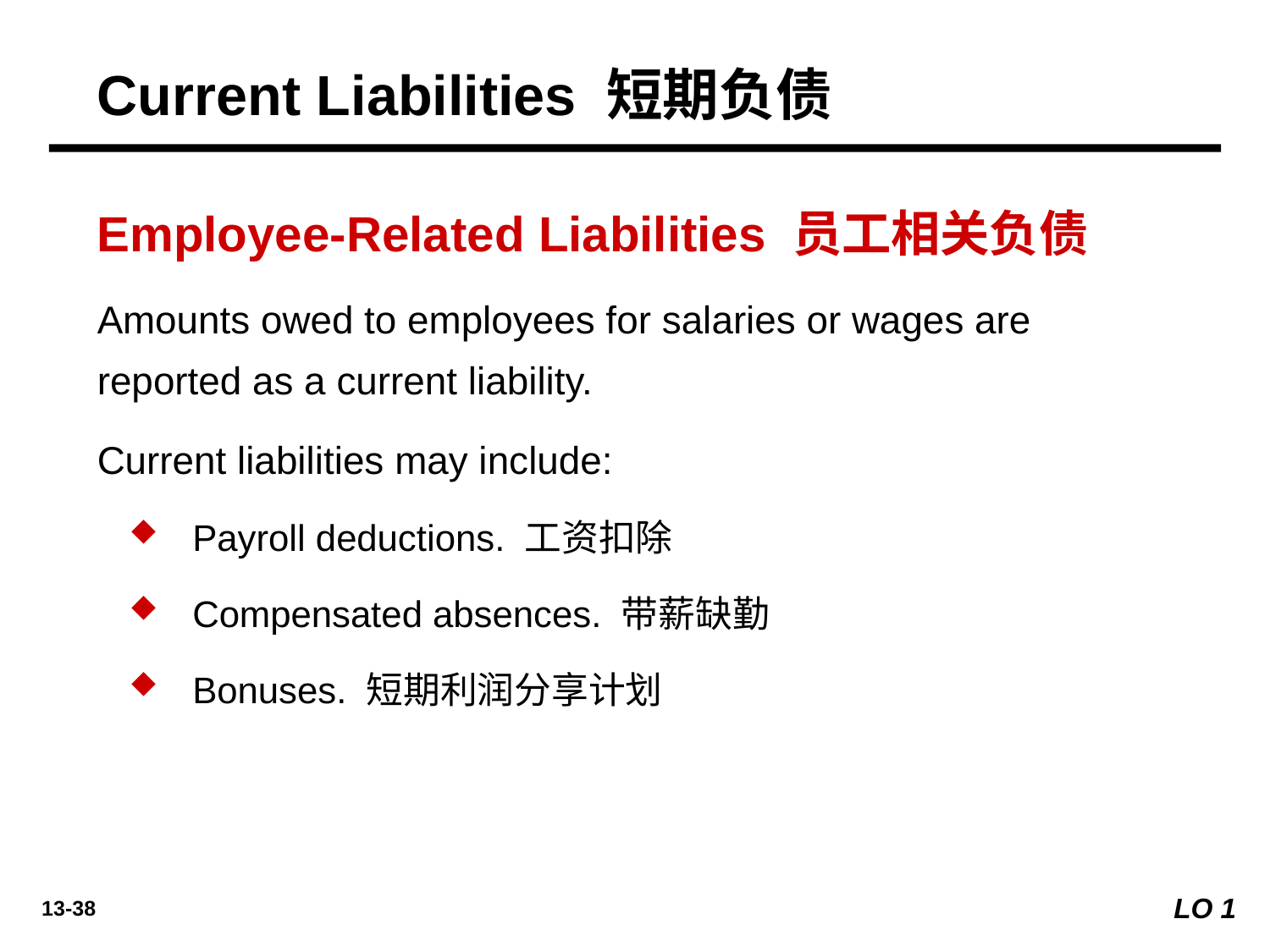

Current Liabilities 短期负债

Employee-Related Liabilities 员工相关负债
Amounts owed to employees for salaries or wages are reported as a current liability.
Current liabilities may include:
Payroll deductions. 工资扣除
Compensated absences. 带薪缺勤
Bonuses. 短期利润分享计划
LO 1